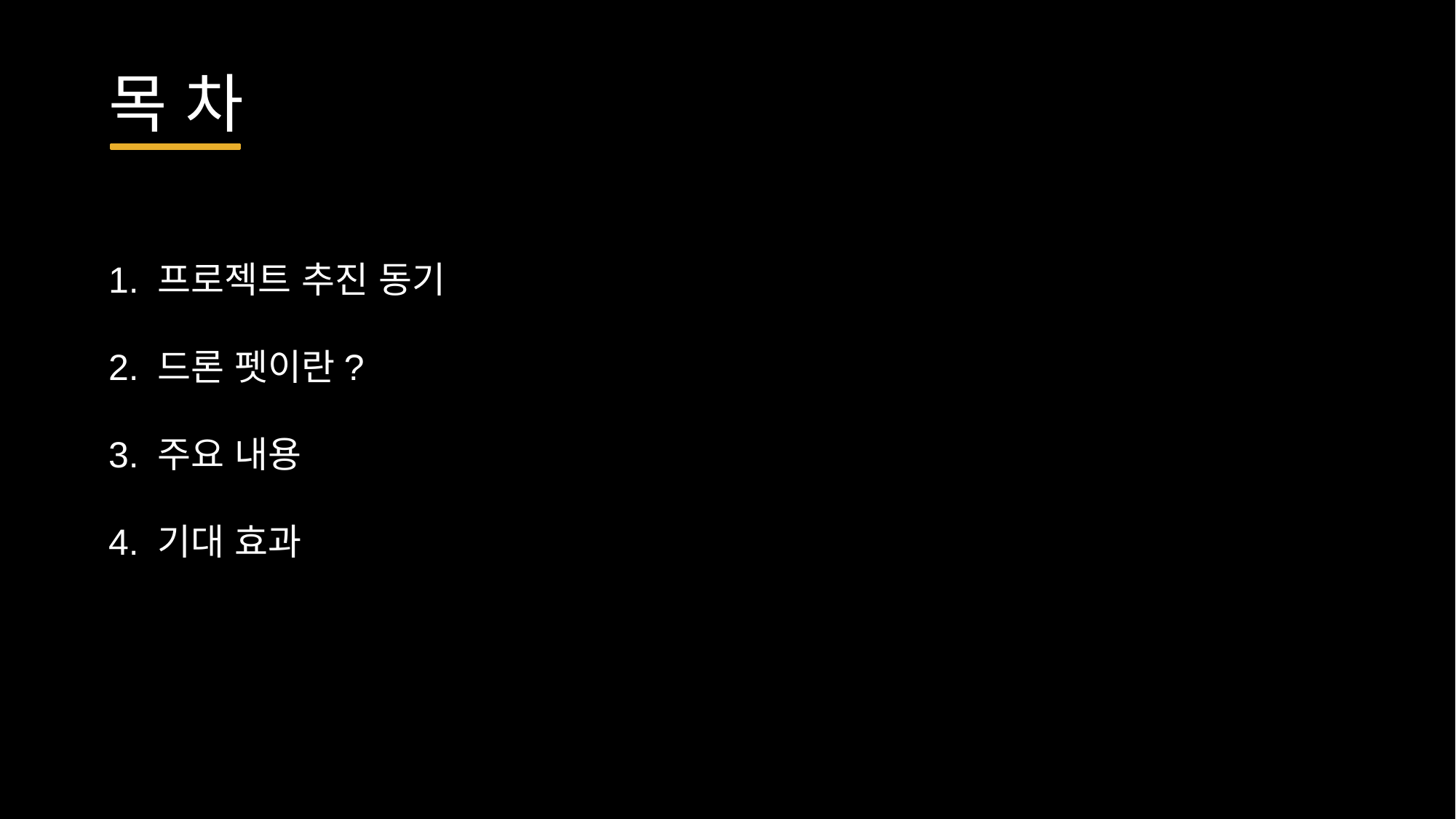

목 차

1. 프로젝트 추진 동기

2. 드론 펫이란?

3. 주요 내용

4. 기대 효과
#